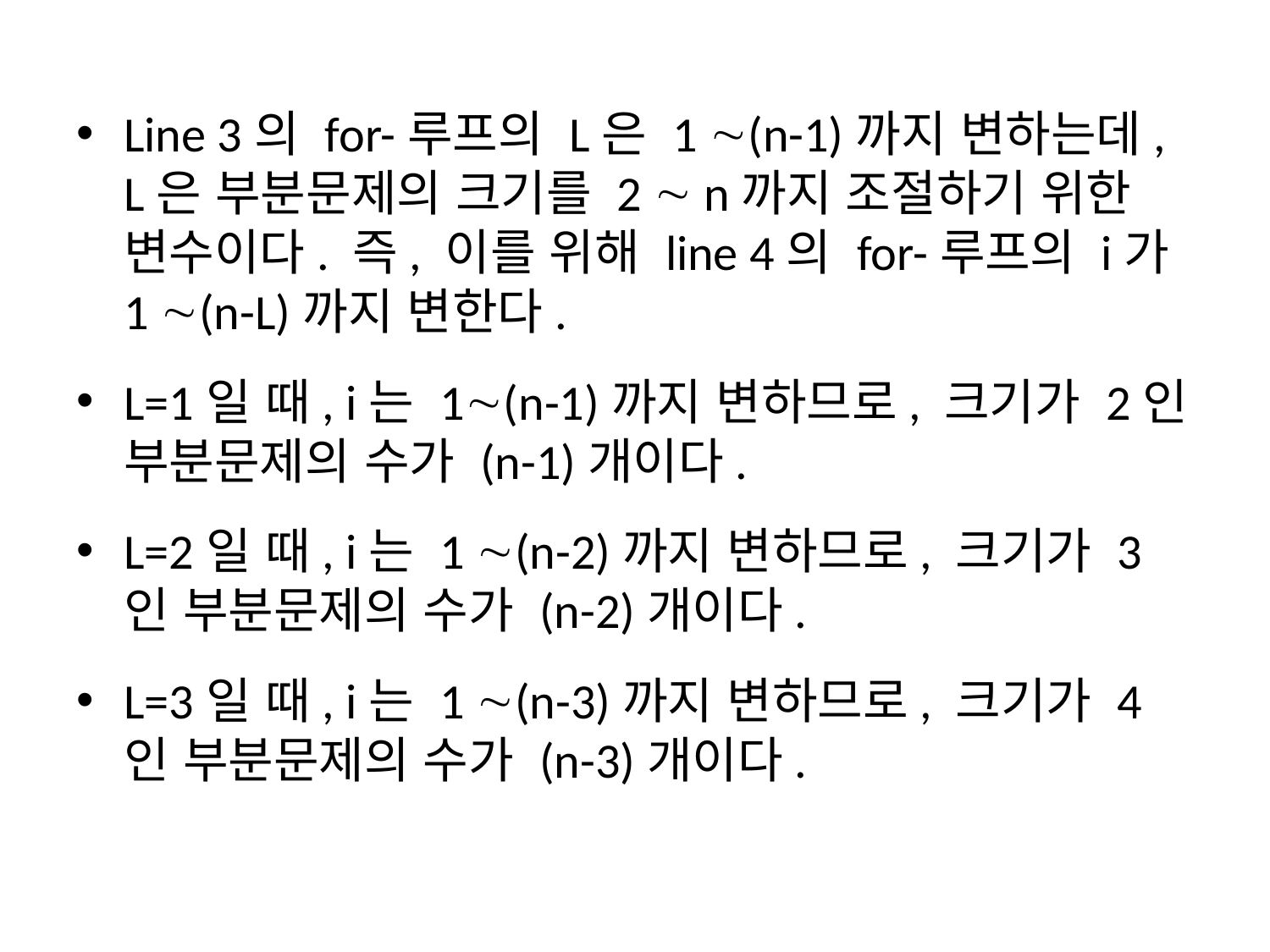

Line 3의 for-루프의 L은 1 ∼(n-1)까지 변하는데, L은 부분문제의 크기를 2 ∼ n까지 조절하기 위한 변수이다. 즉, 이를 위해 line 4의 for-루프의 i가 1 ∼(n-L)까지 변한다.
L=1일 때, i는 1∼(n-1)까지 변하므로, 크기가 2인 부분문제의 수가 (n-1)개이다.
L=2일 때, i는 1 ∼(n-2)까지 변하므로, 크기가 3인 부분문제의 수가 (n-2)개이다.
L=3일 때, i는 1 ∼(n-3)까지 변하므로, 크기가 4인 부분문제의 수가 (n-3)개이다.